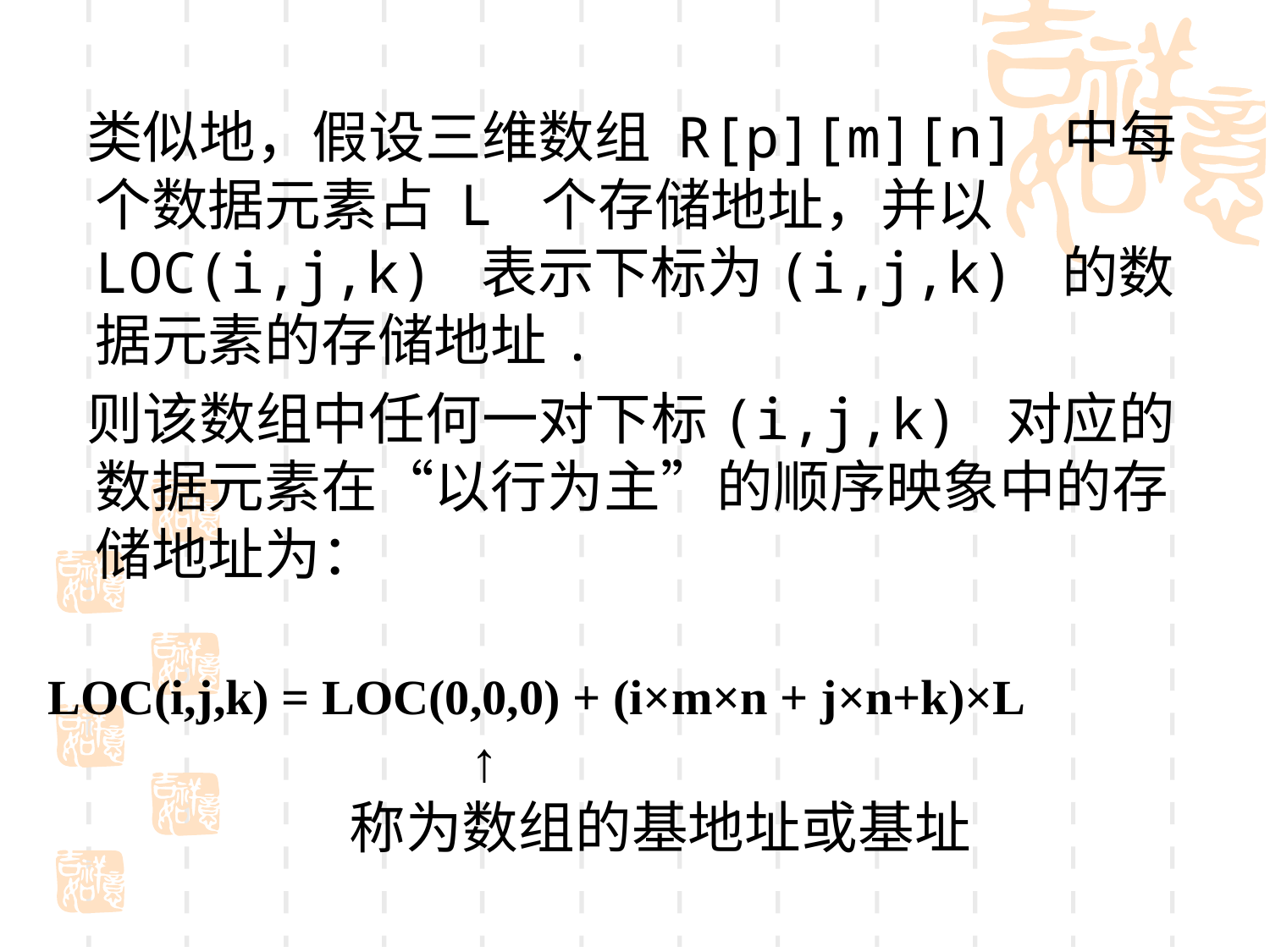

类似地，假设三维数组 R[p][m][n] 中每个数据元素占 L 个存储地址，并以 LOC(i,j,k) 表示下标为(i,j,k) 的数据元素的存储地址.
  则该数组中任何一对下标(i,j,k) 对应的数据元素在“以行为主”的顺序映象中的存储地址为：
LOC(i,j,k) = LOC(0,0,0) + (i×m×n + j×n+k)×L
           ↑
 		称为数组的基地址或基址